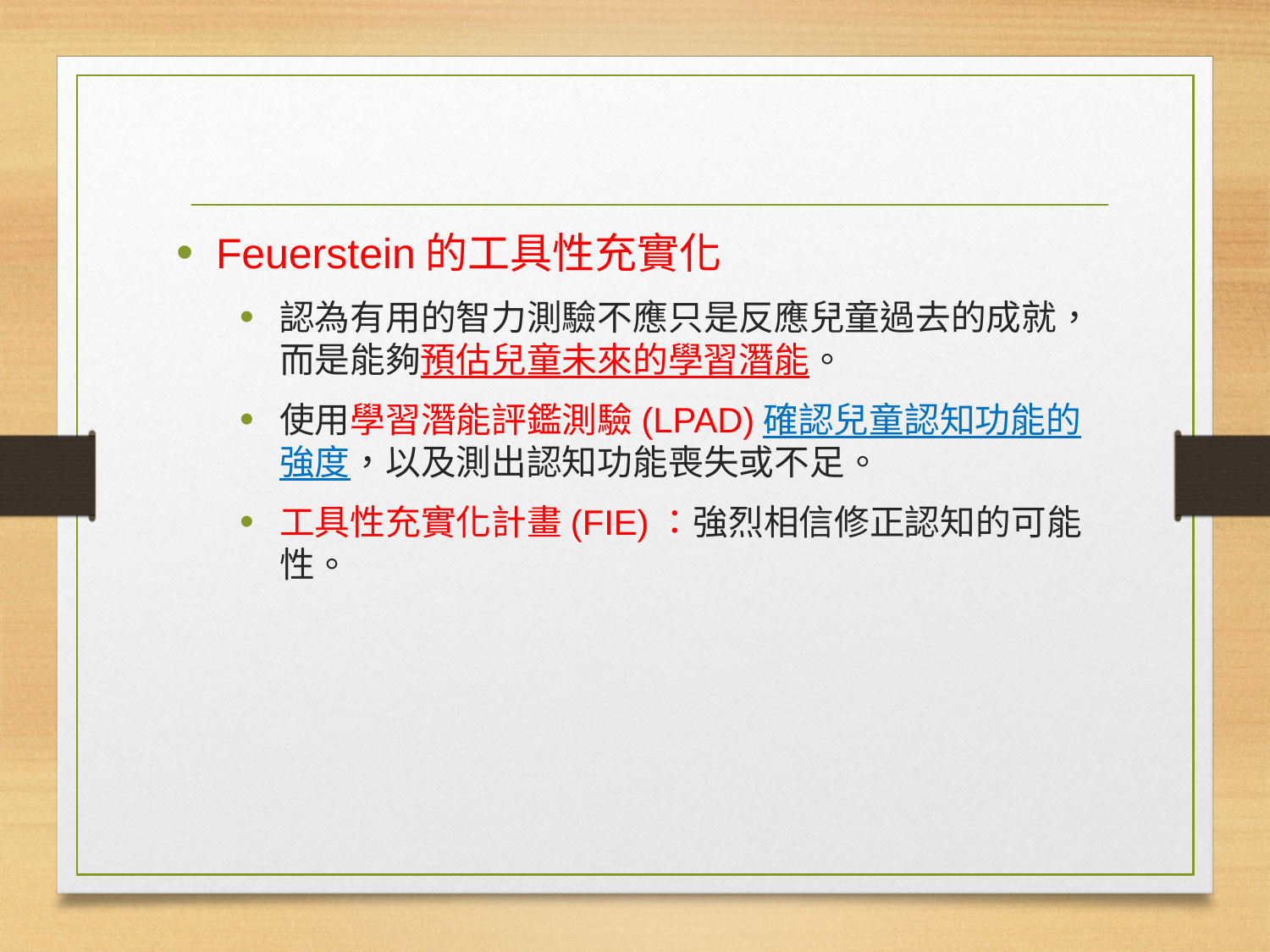

#
Feuerstein的工具性充實化
認為有用的智力測驗不應只是反應兒童過去的成就，而是能夠預估兒童未來的學習潛能。
使用學習潛能評鑑測驗(LPAD)確認兒童認知功能的強度，以及測出認知功能喪失或不足。
工具性充實化計畫(FIE)：強烈相信修正認知的可能性。